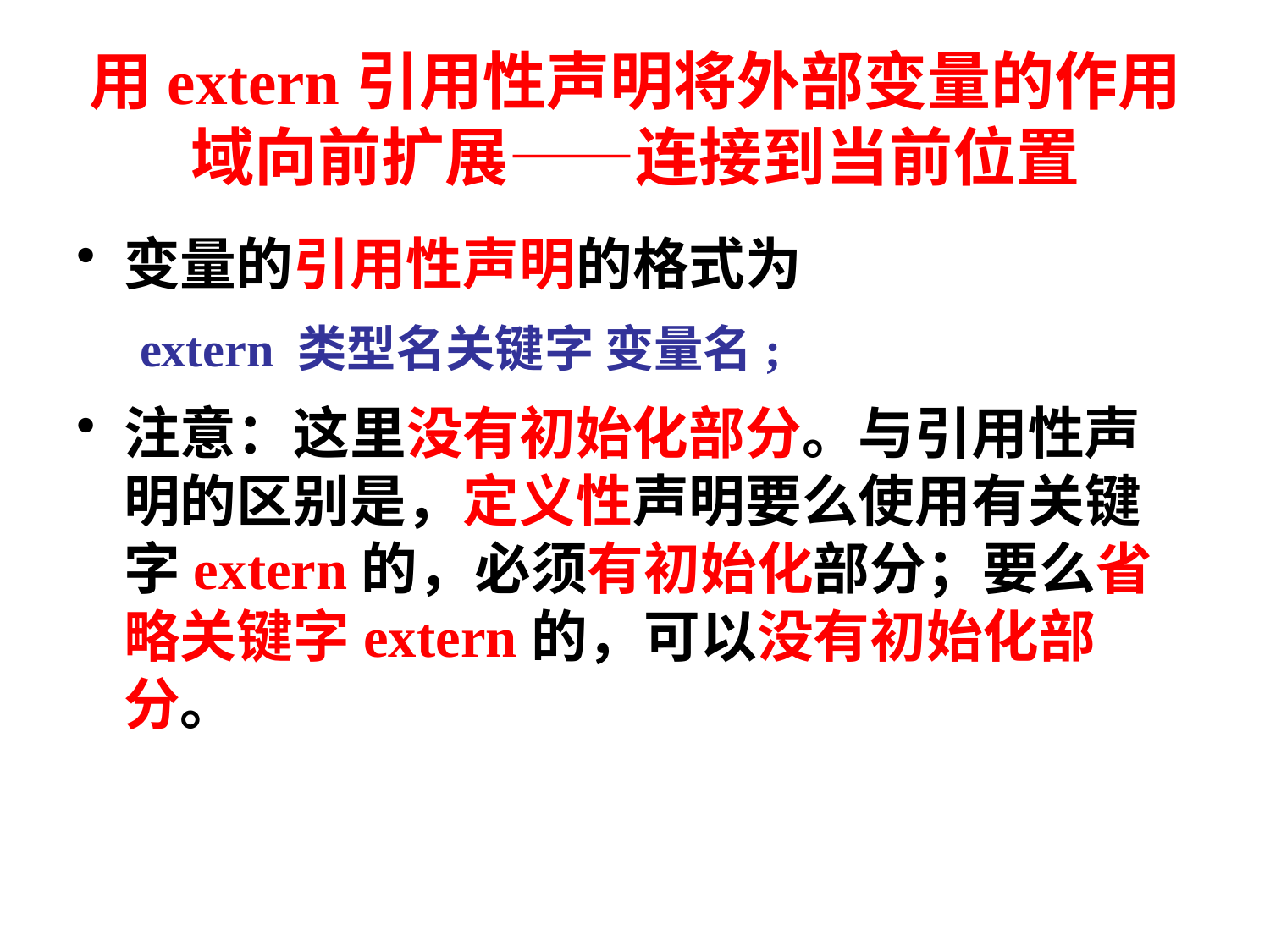

# 用extern引用性声明将外部变量的作用域向前扩展——连接到当前位置
变量的引用性声明的格式为
extern 类型名关键字 变量名;
注意：这里没有初始化部分。与引用性声明的区别是，定义性声明要么使用有关键字extern的，必须有初始化部分；要么省略关键字extern的，可以没有初始化部分。